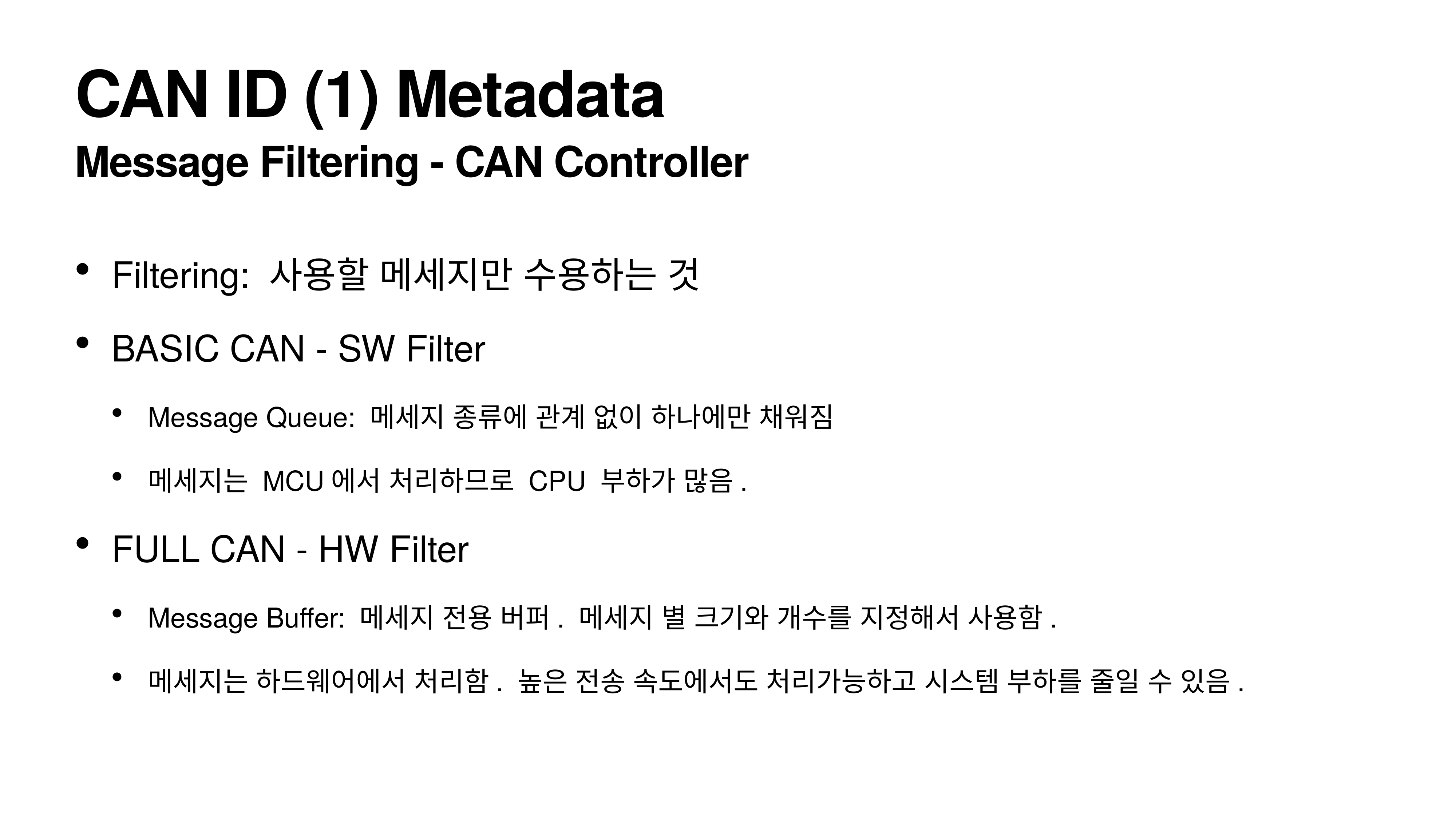

# CAN ID (1) Metadata
Message Filtering - CAN Controller
Filtering: 사용할 메세지만 수용하는 것
BASIC CAN - SW Filter
Message Queue: 메세지 종류에 관계 없이 하나에만 채워짐
메세지는 MCU에서 처리하므로 CPU 부하가 많음.
FULL CAN - HW Filter
Message Buffer: 메세지 전용 버퍼. 메세지 별 크기와 개수를 지정해서 사용함.
메세지는 하드웨어에서 처리함. 높은 전송 속도에서도 처리가능하고 시스템 부하를 줄일 수 있음.